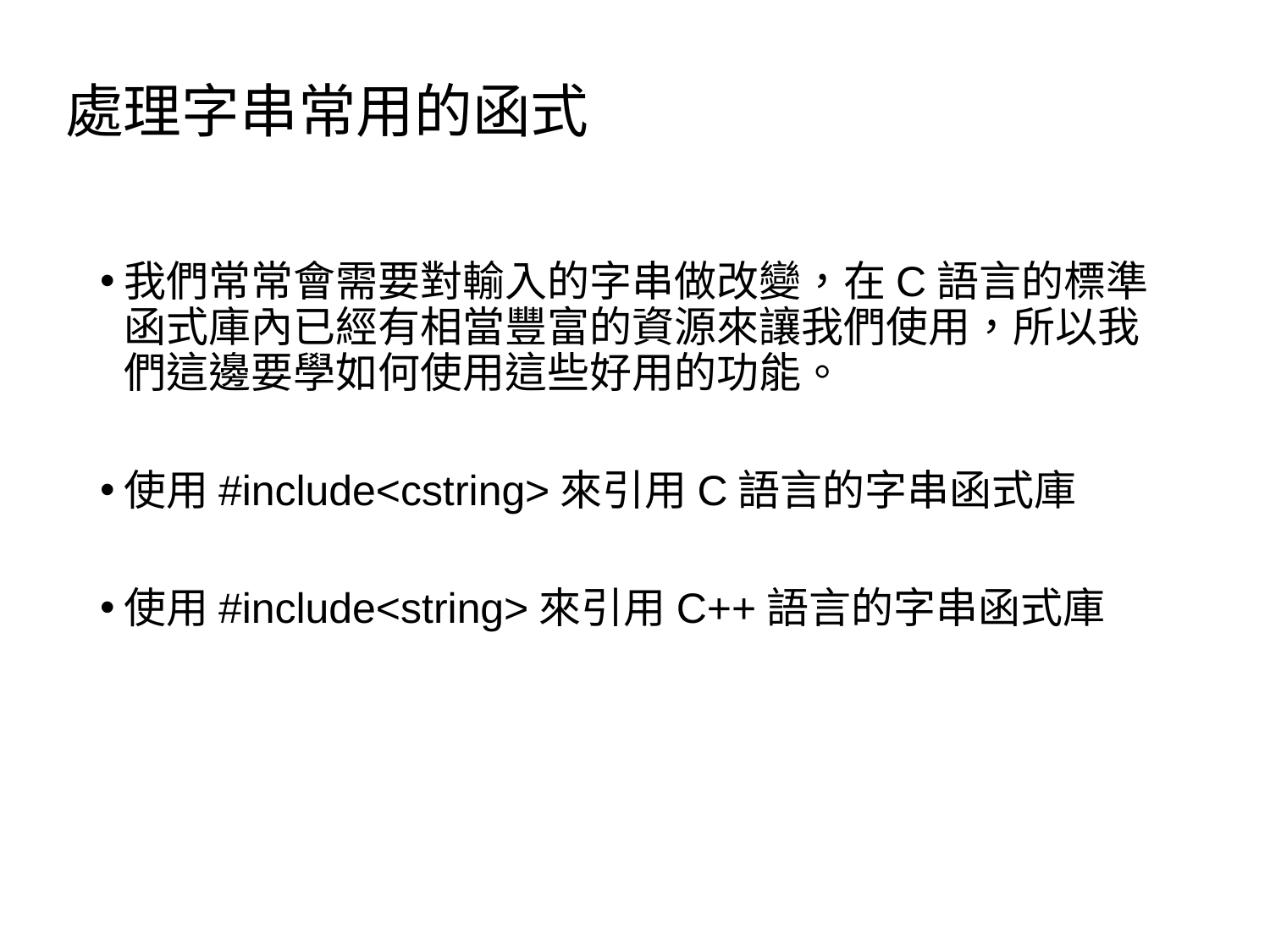

# 處理字串常用的函式
我們常常會需要對輸入的字串做改變，在C語言的標準函式庫內已經有相當豐富的資源來讓我們使用，所以我們這邊要學如何使用這些好用的功能。

使用#include<cstring>來引用C語言的字串函式庫

使用#include<string>來引用C++語言的字串函式庫